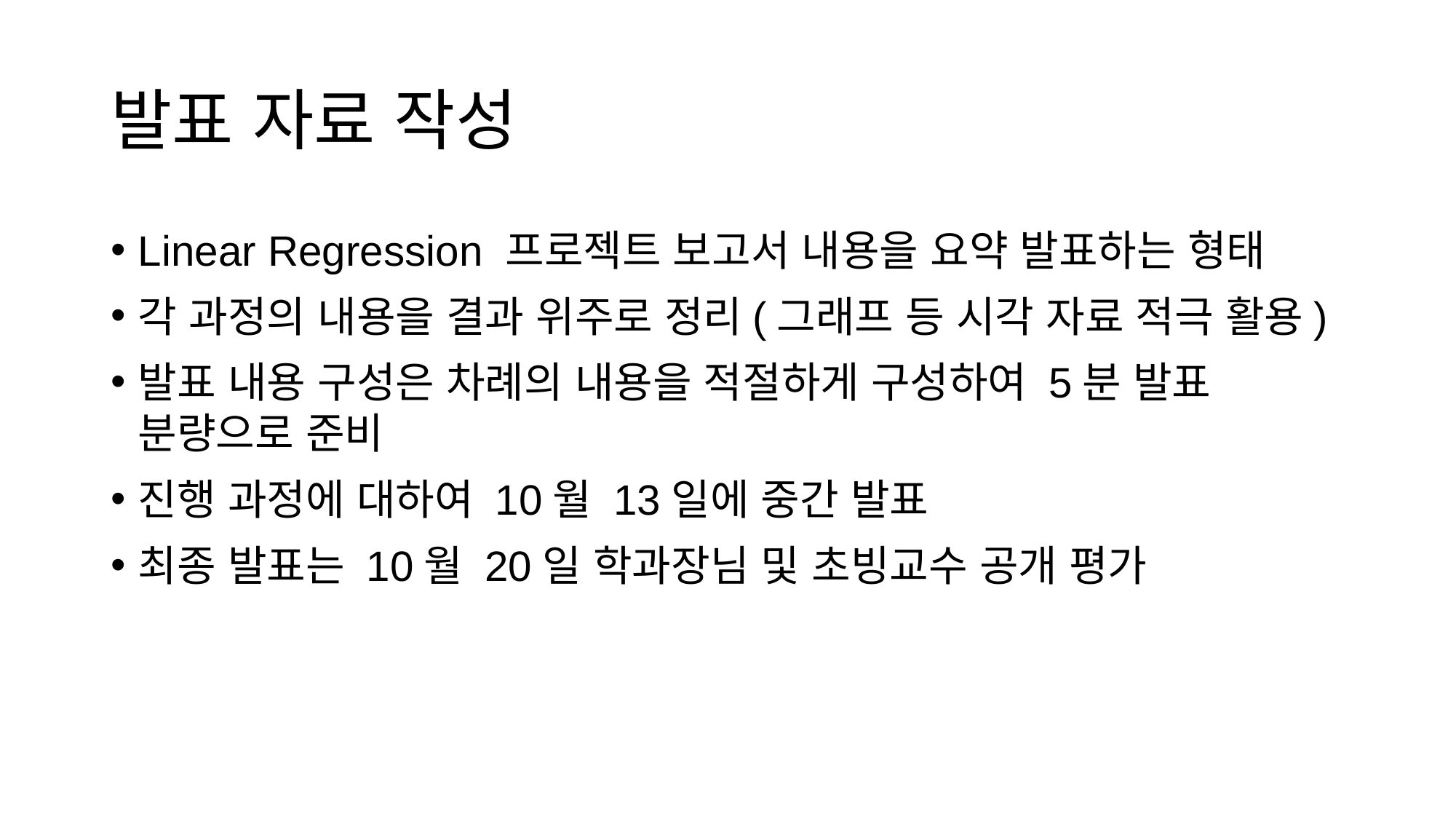

# 발표 자료 작성
Linear Regression 프로젝트 보고서 내용을 요약 발표하는 형태
각 과정의 내용을 결과 위주로 정리(그래프 등 시각 자료 적극 활용)
발표 내용 구성은 차례의 내용을 적절하게 구성하여 5분 발표 분량으로 준비
진행 과정에 대하여 10월 13일에 중간 발표
최종 발표는 10월 20일 학과장님 및 초빙교수 공개 평가